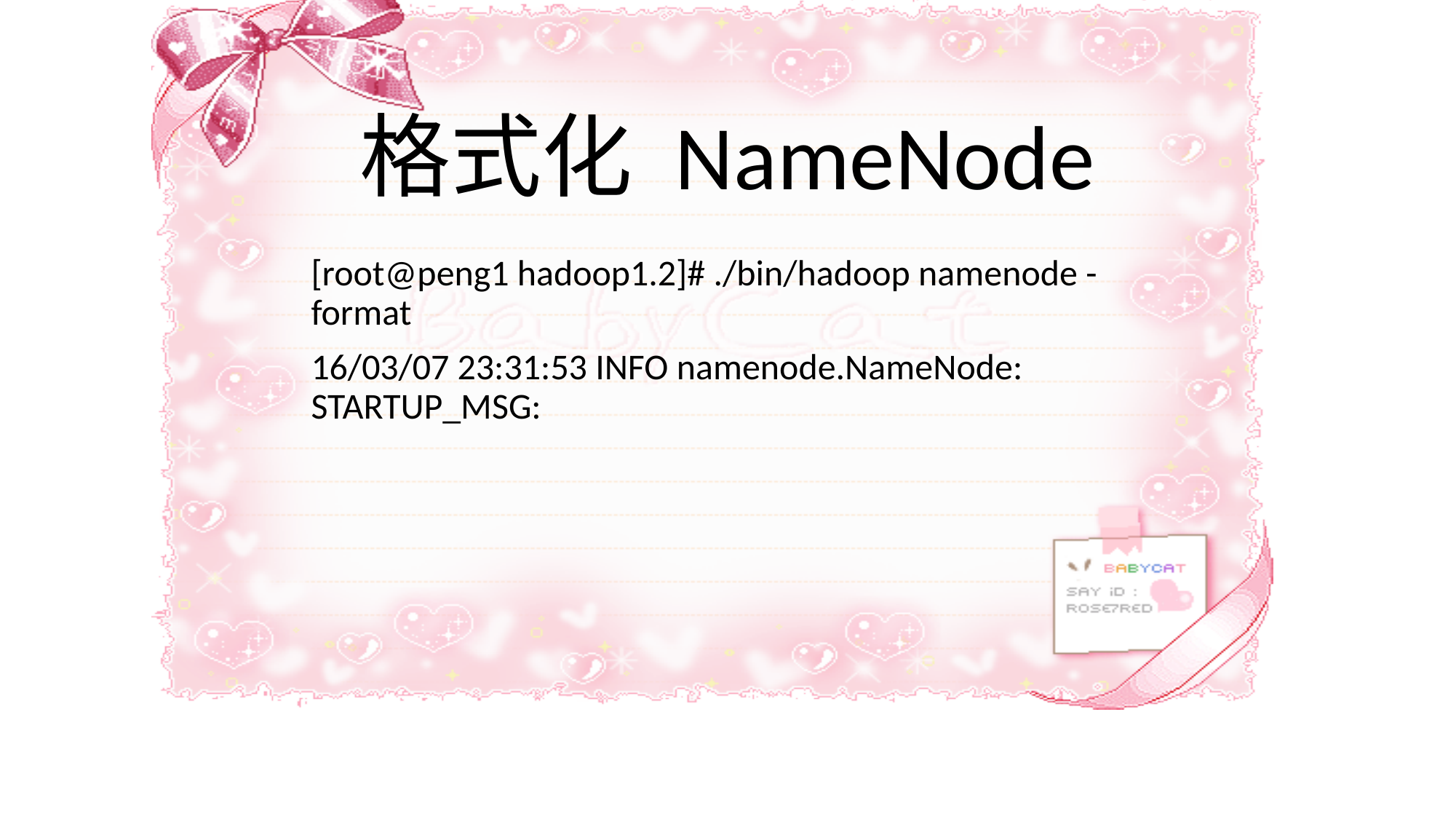

# 格式化 NameNode
[root@peng1 hadoop1.2]# ./bin/hadoop namenode -format
16/03/07 23:31:53 INFO namenode.NameNode: STARTUP_MSG: